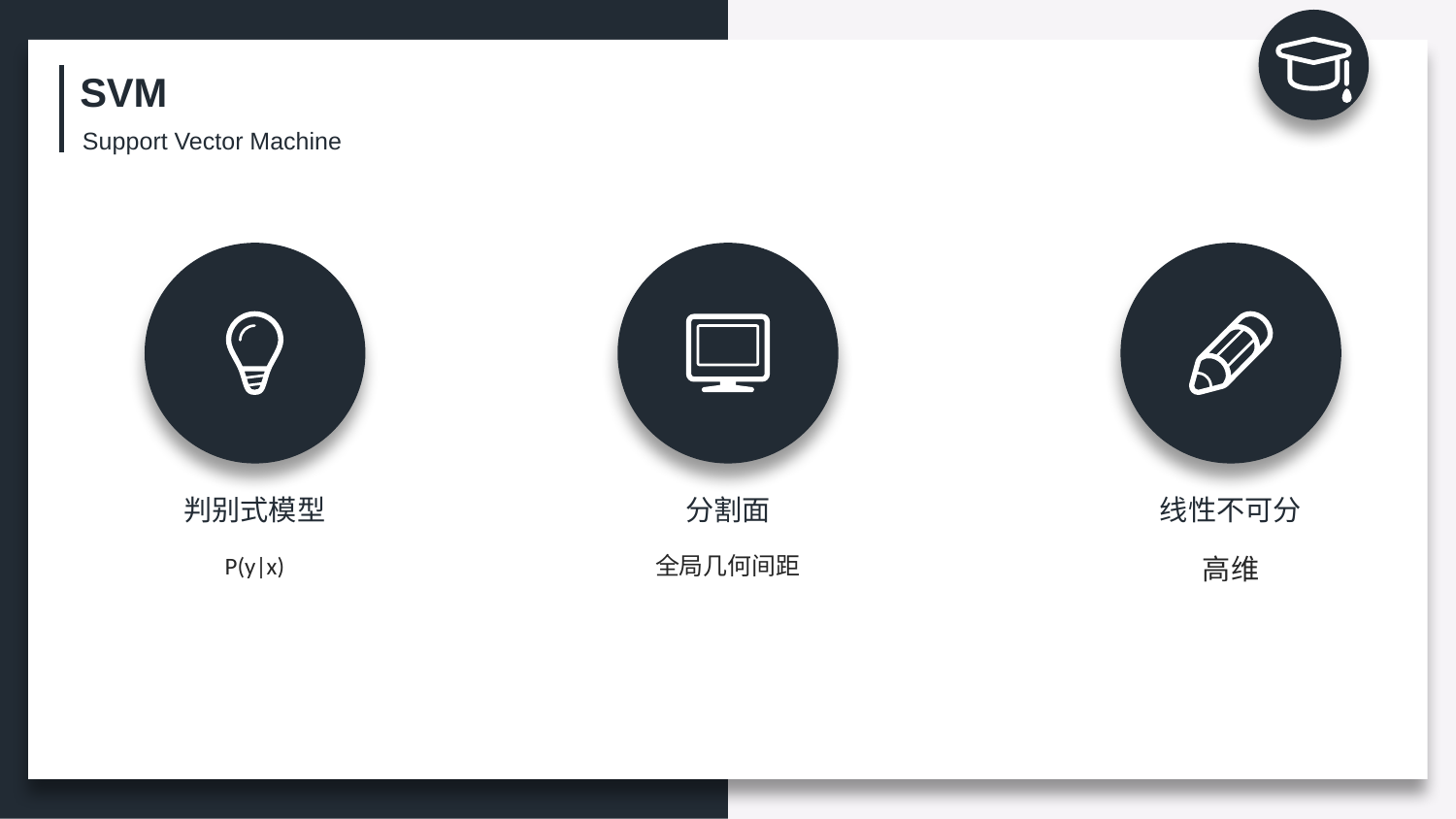

SVM
 Support Vector Machine

判别式模型
分割面
线性不可分
P(y|x)
全局几何间距
高维